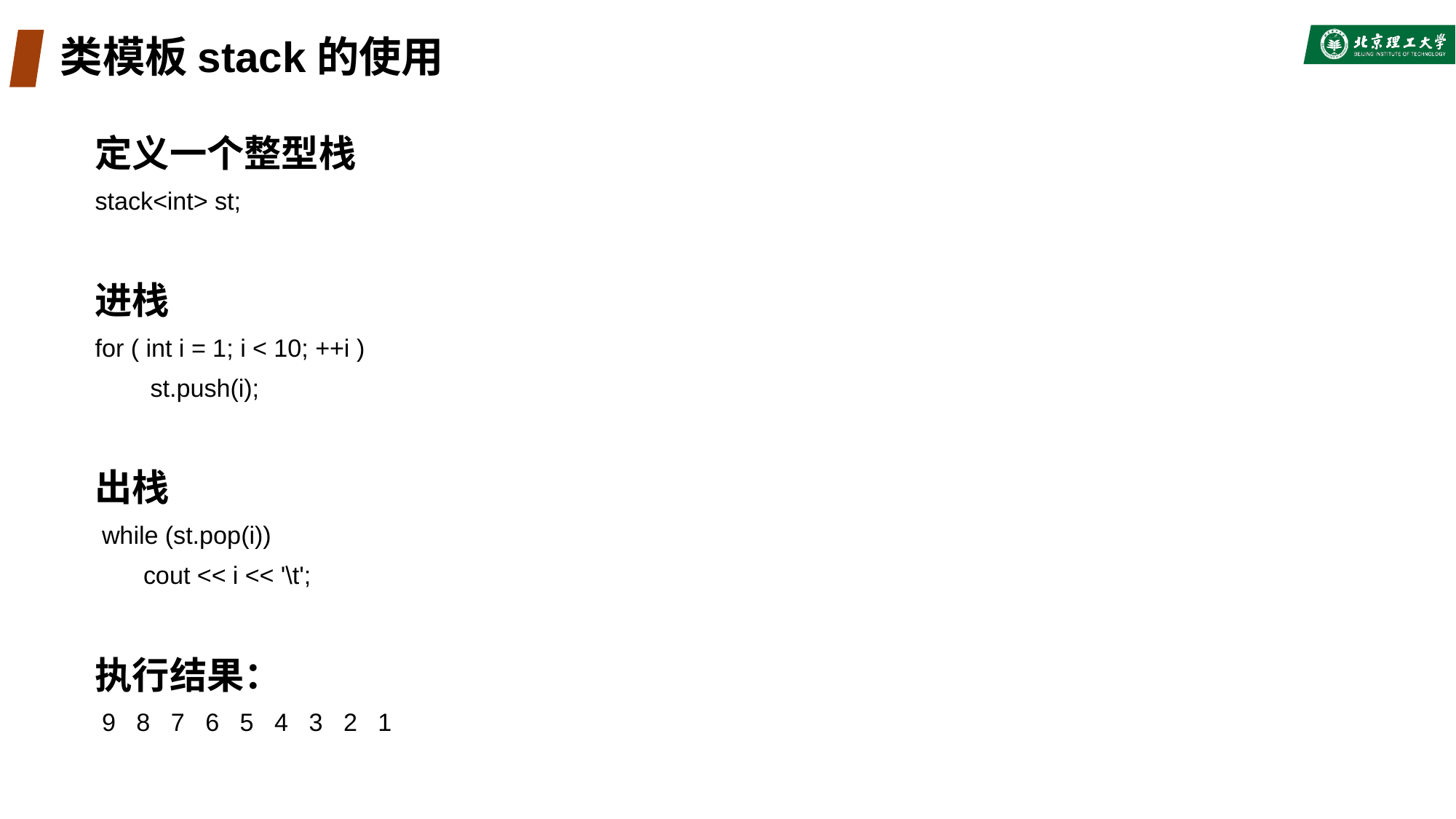

# 类模板stack的使用
定义一个整型栈
stack<int> st;

进栈
for ( int i = 1; i < 10; ++i )
        st.push(i);

出栈
 while (st.pop(i))
       cout << i << '\t';

执行结果：
 9   8   7   6   5   4   3   2   1